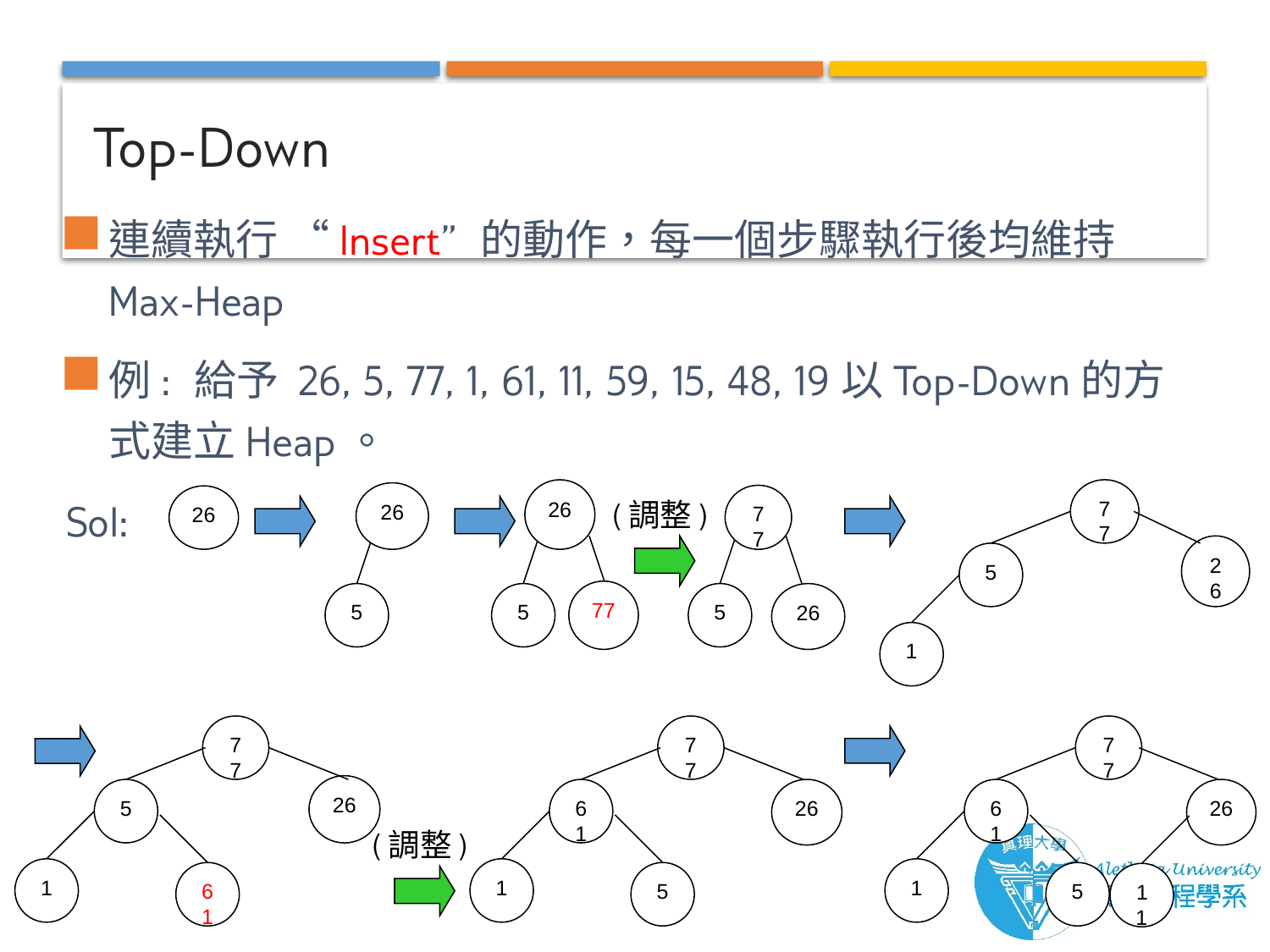

# Top-Down
連續執行 “Insert” 的動作，每一個步驟執行後均維持Max-Heap
例: 給予 26, 5, 77, 1, 61, 11, 59, 15, 48, 19以Top-Down的方式建立Heap。
Sol:

26

77
5
77

26
5

1
26

5
77

5
26
26
(調整)

77

26
5

1

61
77

61
26

1

5
77

61
26

1

5

11

(調整)